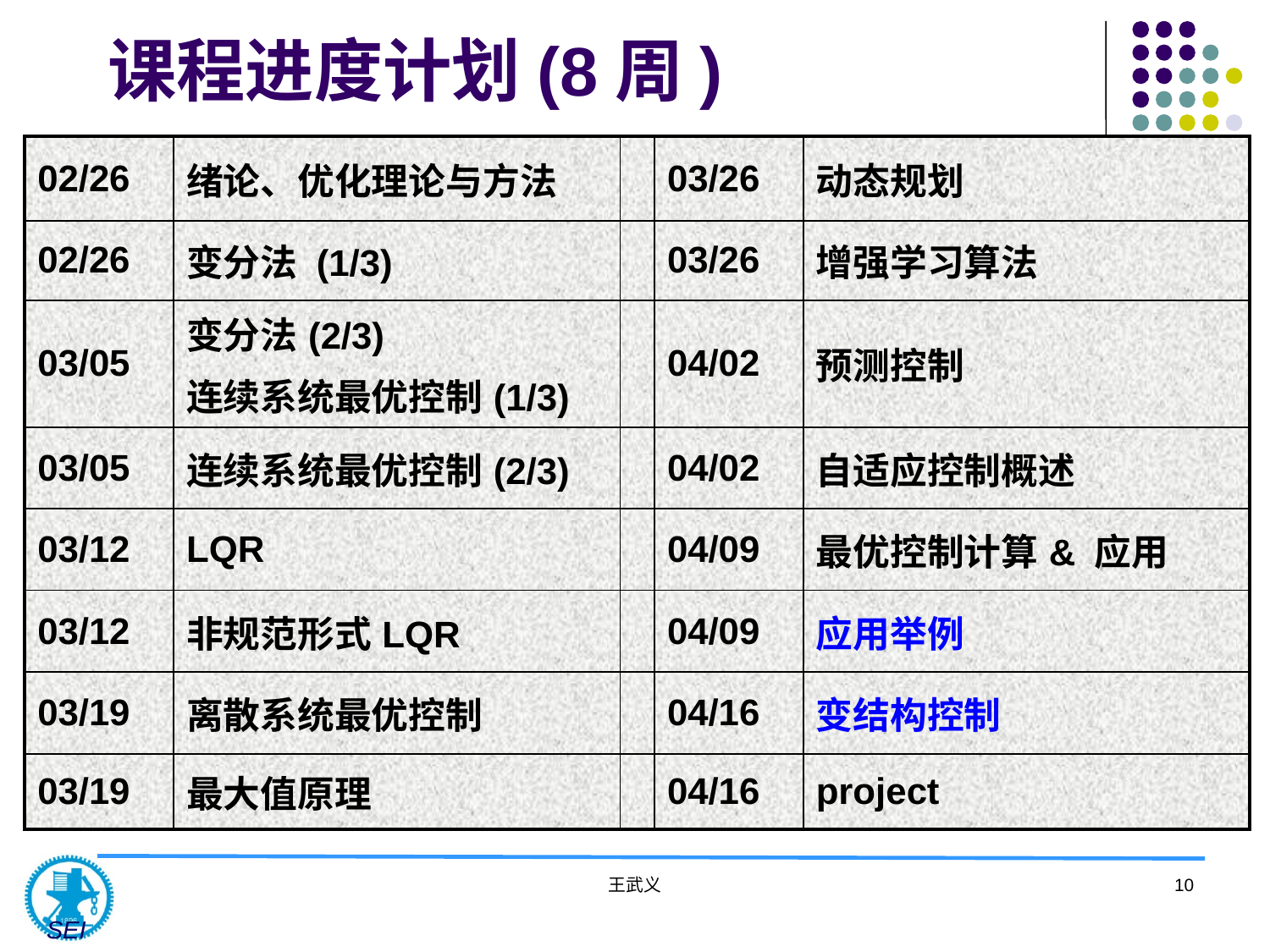

# 课程进度计划(8周)
| 02/26 | 绪论、优化理论与方法 |  | 03/26 | 动态规划 |
| --- | --- | --- | --- | --- |
| 02/26 | 变分法 (1/3) |  | 03/26 | 增强学习算法 |
| 03/05 | 变分法(2/3) 连续系统最优控制(1/3) |  | 04/02 | 预测控制 |
| 03/05 | 连续系统最优控制(2/3) |  | 04/02 | 自适应控制概述 |
| 03/12 | LQR |  | 04/09 | 最优控制计算& 应用 |
| 03/12 | 非规范形式LQR |  | 04/09 | 应用举例 |
| 03/19 | 离散系统最优控制 |  | 04/16 | 变结构控制 |
| 03/19 | 最大值原理 |  | 04/16 | project |
王武义
10